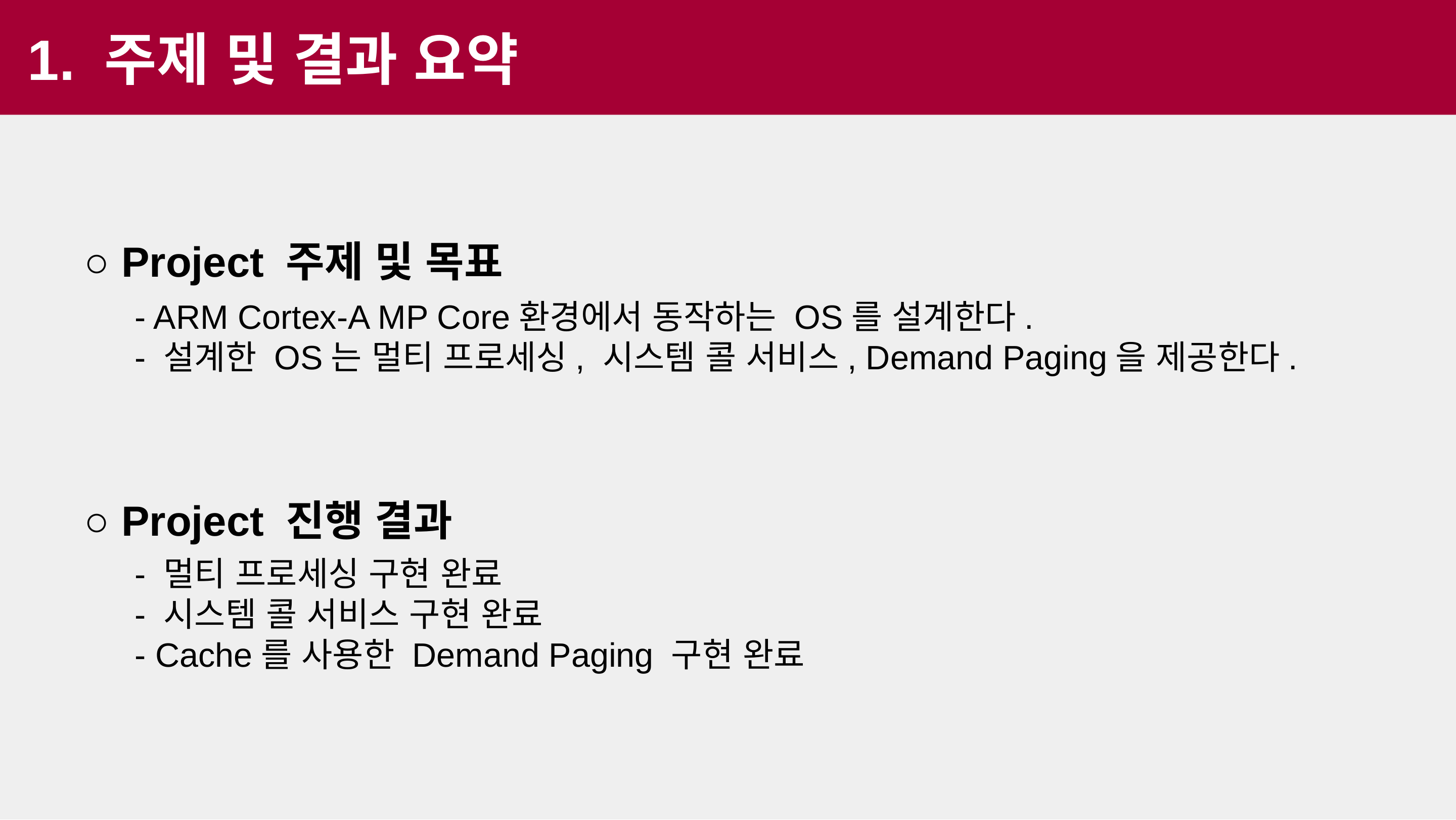

1. 주제 및 결과 요약
○ Project 주제 및 목표
- ARM Cortex-A MP Core환경에서 동작하는 OS를 설계한다.
- 설계한 OS는 멀티 프로세싱, 시스템 콜 서비스, Demand Paging을 제공한다.
○ Project 진행 결과
- 멀티 프로세싱 구현 완료
- 시스템 콜 서비스 구현 완료
- Cache를 사용한 Demand Paging 구현 완료